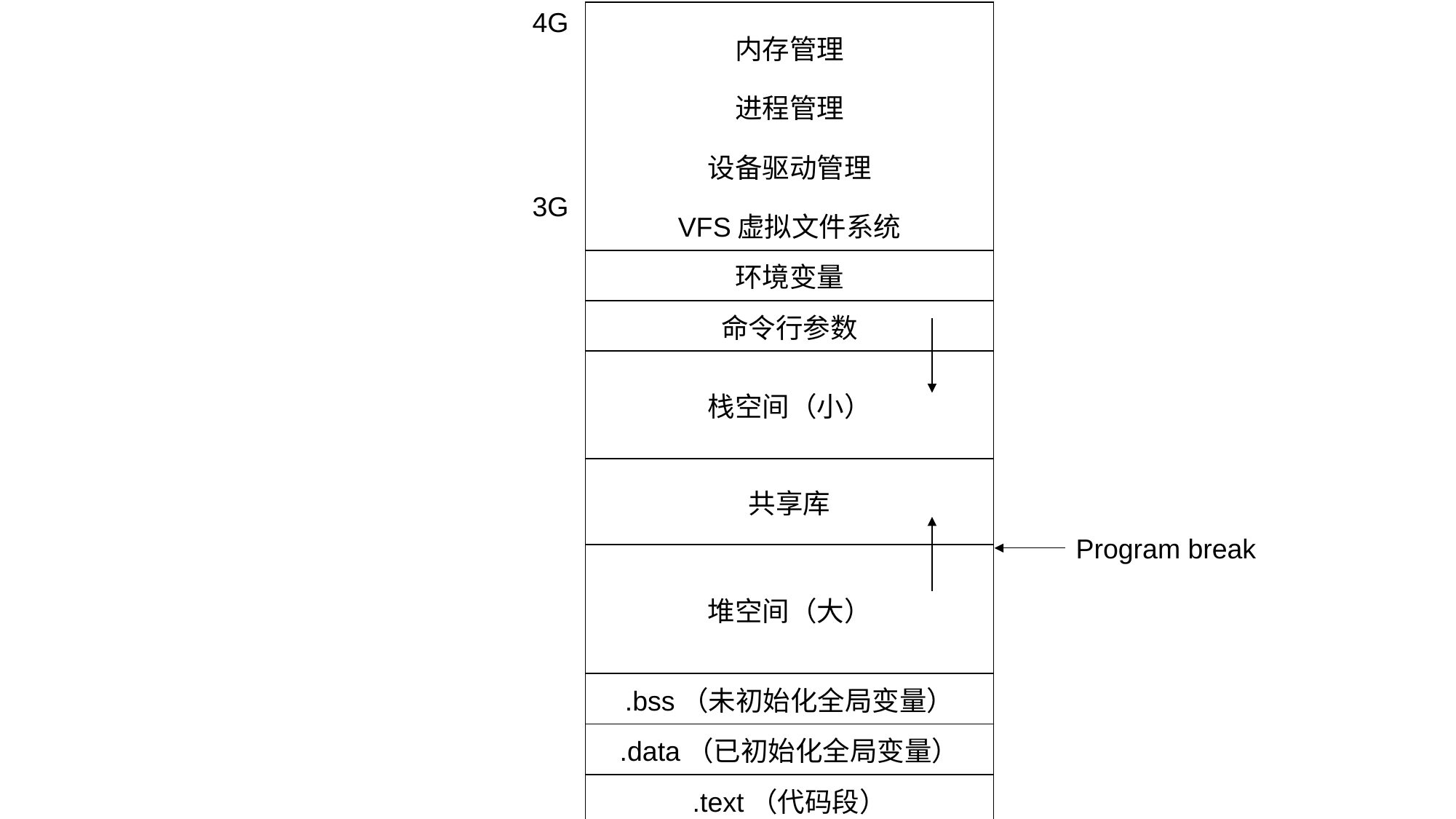

4G
| 内存管理 进程管理 设备驱动管理 VFS虚拟文件系统 |
| --- |
| 环境变量 |
| 命令行参数 |
| 栈空间（小） |
| 共享库 |
| 堆空间（大） |
| .bss（未初始化全局变量） |
| .data（已初始化全局变量） |
| .text（代码段） |
| 受保护的地址（0-4K） |
3G
Program break